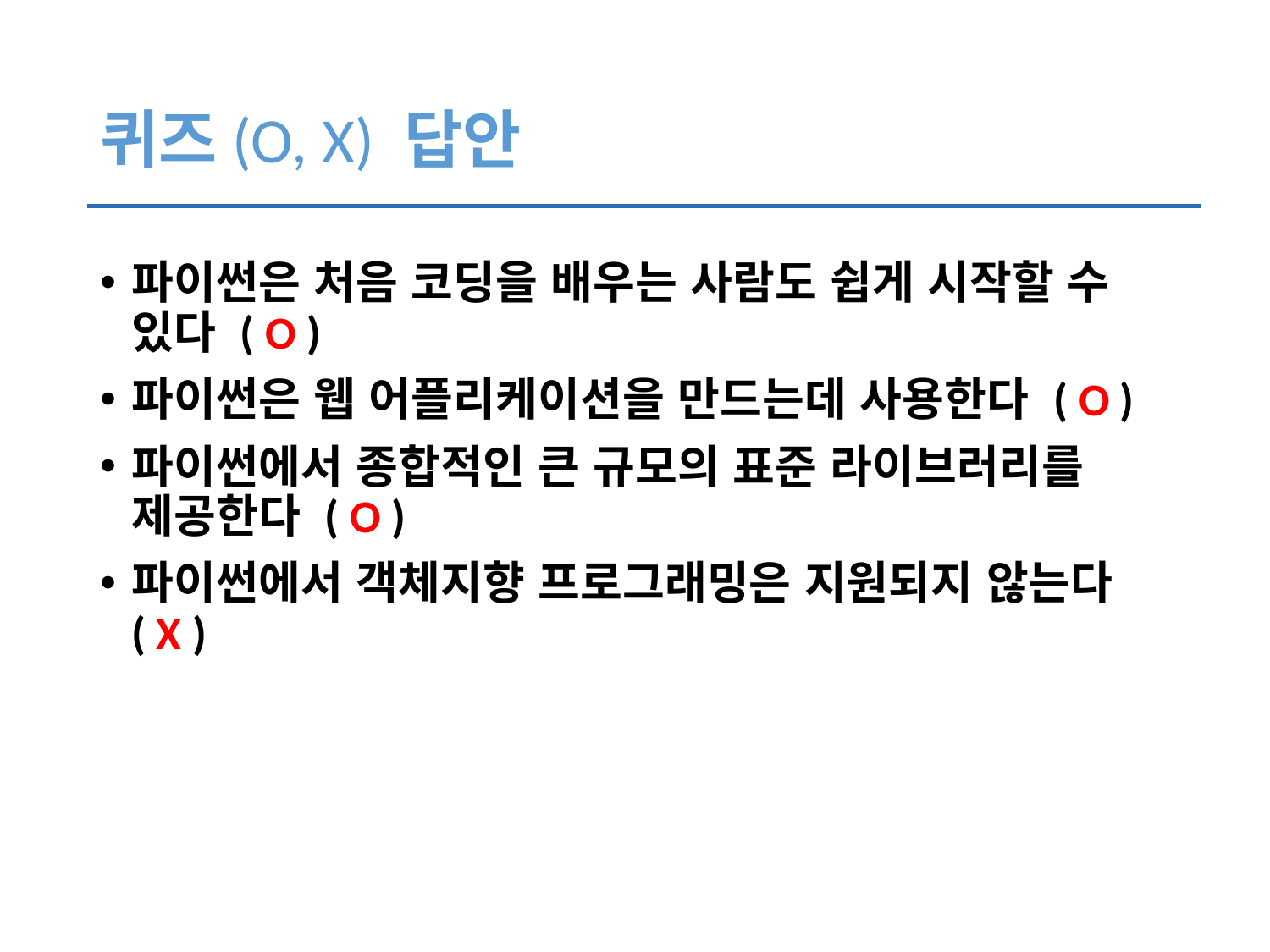

# 퀴즈(O, X) 답안
파이썬은 처음 코딩을 배우는 사람도 쉽게 시작할 수 있다 ( O )
파이썬은 웹 어플리케이션을 만드는데 사용한다 ( O )
파이썬에서 종합적인 큰 규모의 표준 라이브러리를 제공한다 ( O )
파이썬에서 객체지향 프로그래밍은 지원되지 않는다 ( X )